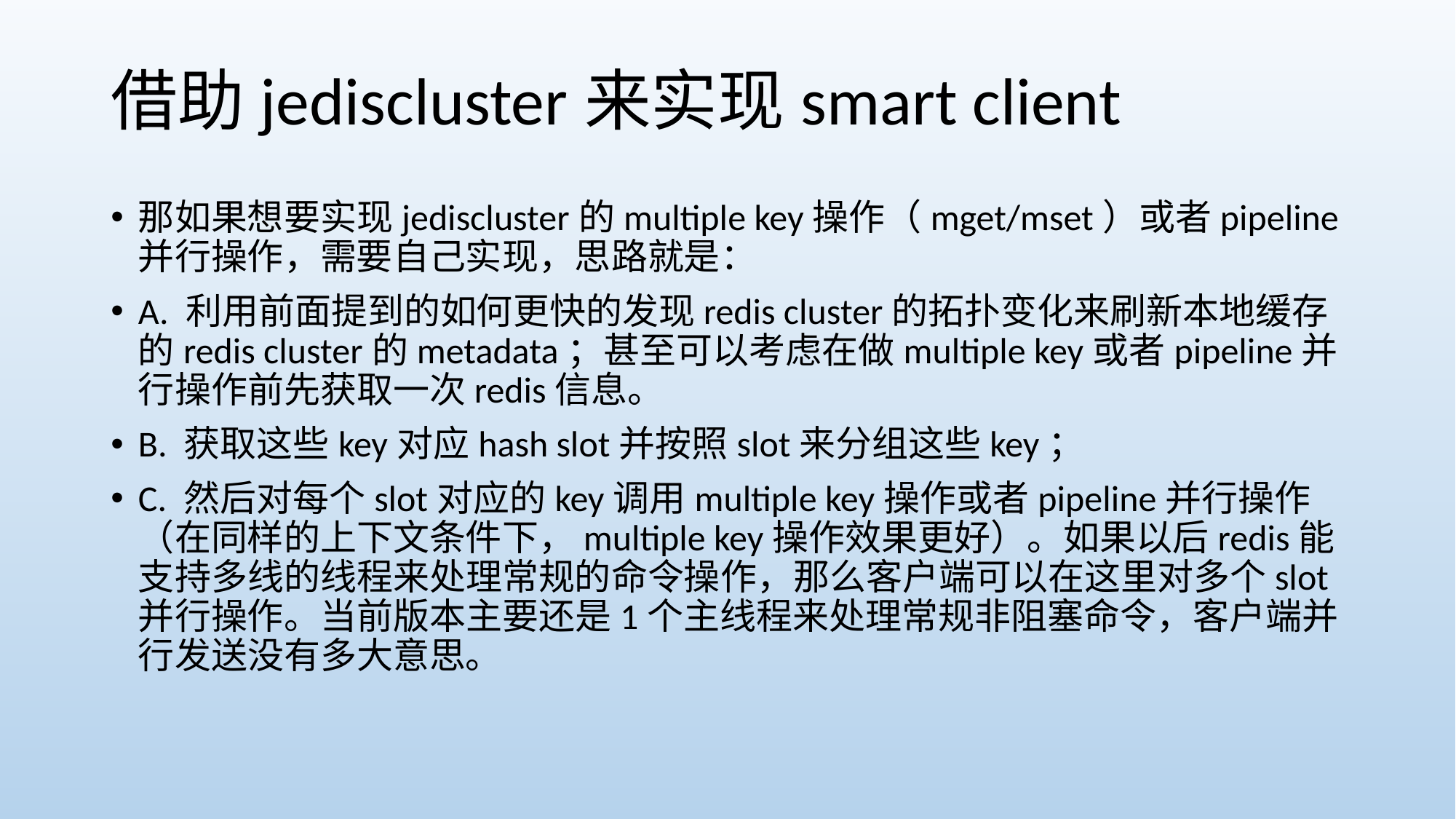

# 借助jediscluster来实现smart client
那如果想要实现jediscluster的multiple key操作（mget/mset）或者pipeline并行操作，需要自己实现，思路就是：
A. 利用前面提到的如何更快的发现redis cluster的拓扑变化来刷新本地缓存的redis cluster的metadata；甚至可以考虑在做multiple key或者pipeline并行操作前先获取一次redis信息。
B. 获取这些key对应hash slot并按照slot来分组这些key；
C. 然后对每个slot对应的key调用multiple key操作或者pipeline并行操作（在同样的上下文条件下，multiple key操作效果更好）。如果以后redis能支持多线的线程来处理常规的命令操作，那么客户端可以在这里对多个slot并行操作。当前版本主要还是1个主线程来处理常规非阻塞命令，客户端并行发送没有多大意思。